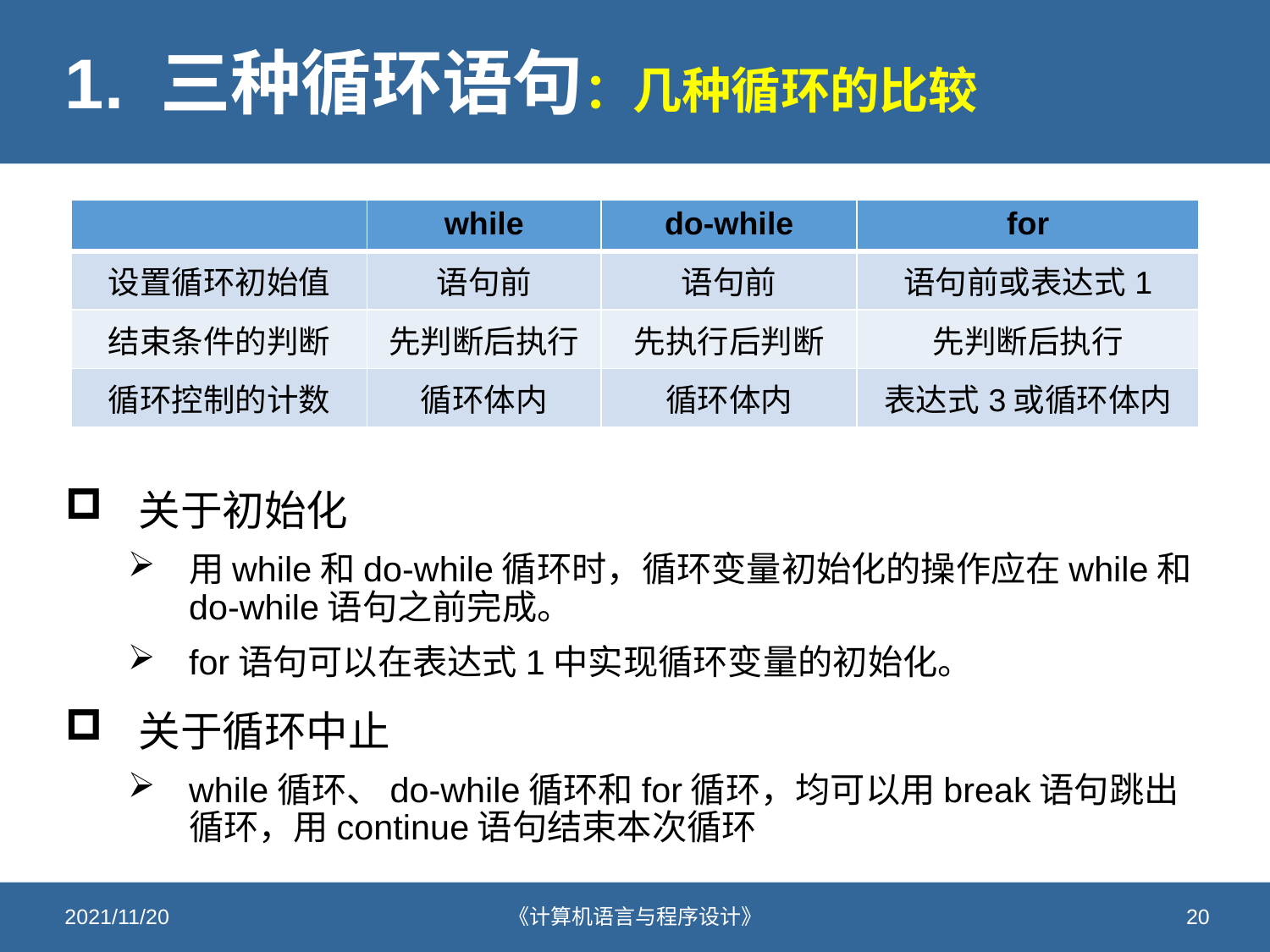

# 1. 三种循环语句：几种循环的比较

关于初始化
用while和do-while循环时，循环变量初始化的操作应在while和do-while语句之前完成。
for语句可以在表达式1中实现循环变量的初始化。
关于循环中止
while循环、do-while循环和for循环，均可以用break语句跳出循环，用continue语句结束本次循环
|  | while | do-while | for |
| --- | --- | --- | --- |
| 设置循环初始值 | 语句前 | 语句前 | 语句前或表达式1 |
| 结束条件的判断 | 先判断后执行 | 先执行后判断 | 先判断后执行 |
| 循环控制的计数 | 循环体内 | 循环体内 | 表达式3或循环体内 |
2021/11/20
《计算机语言与程序设计》
20